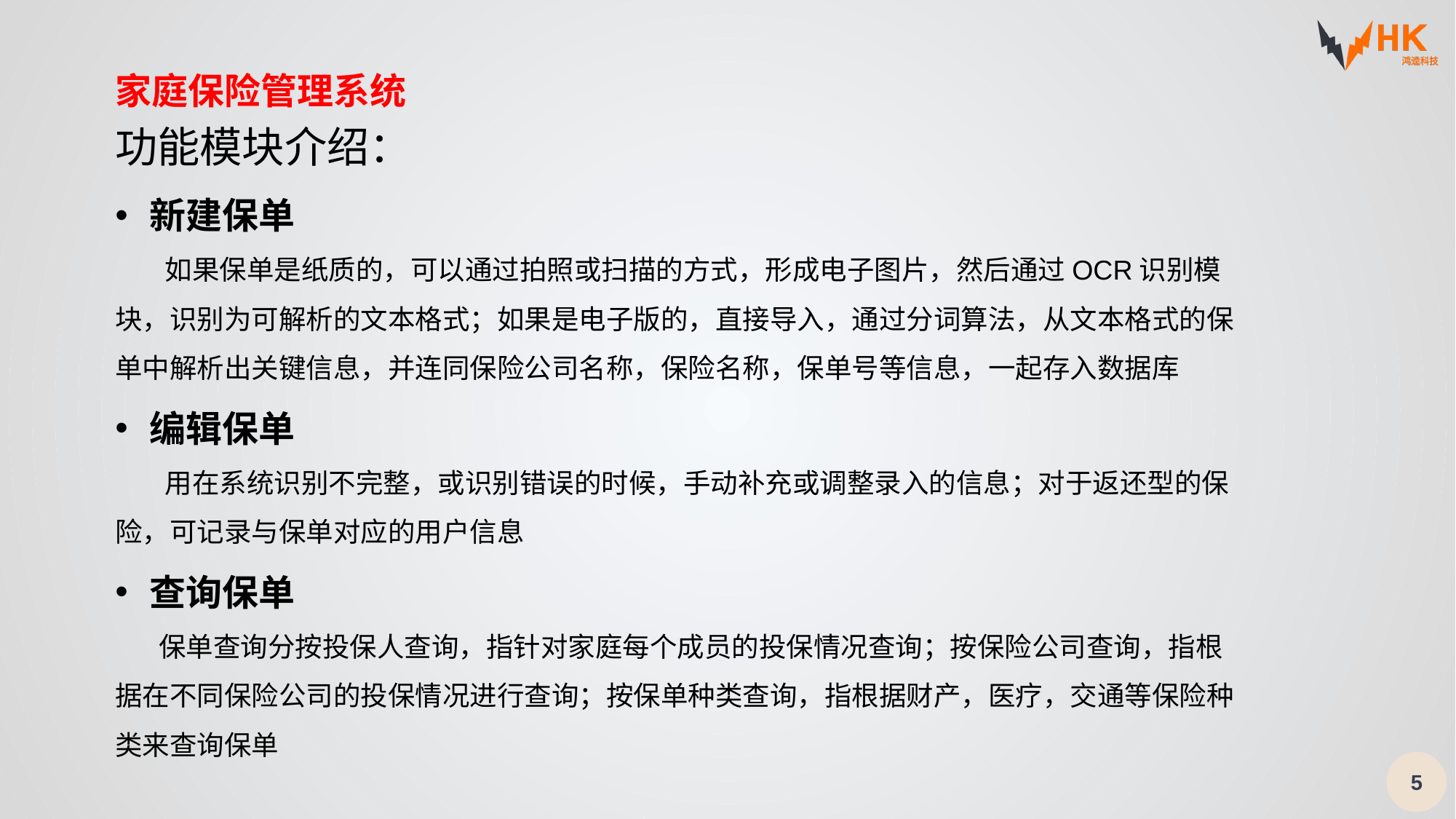

家庭保险管理系统
功能模块介绍：
新建保单
       如果保单是纸质的，可以通过拍照或扫描的方式，形成电子图片，然后通过OCR识别模块，识别为可解析的文本格式；如果是电子版的，直接导入，通过分词算法，从文本格式的保单中解析出关键信息，并连同保险公司名称，保险名称，保单号等信息，一起存入数据库
编辑保单
       用在系统识别不完整，或识别错误的时候，手动补充或调整录入的信息；对于返还型的保险，可记录与保单对应的用户信息
查询保单
      保单查询分按投保人查询，指针对家庭每个成员的投保情况查询；按保险公司查询，指根据在不同保险公司的投保情况进行查询；按保单种类查询，指根据财产，医疗，交通等保险种类来查询保单